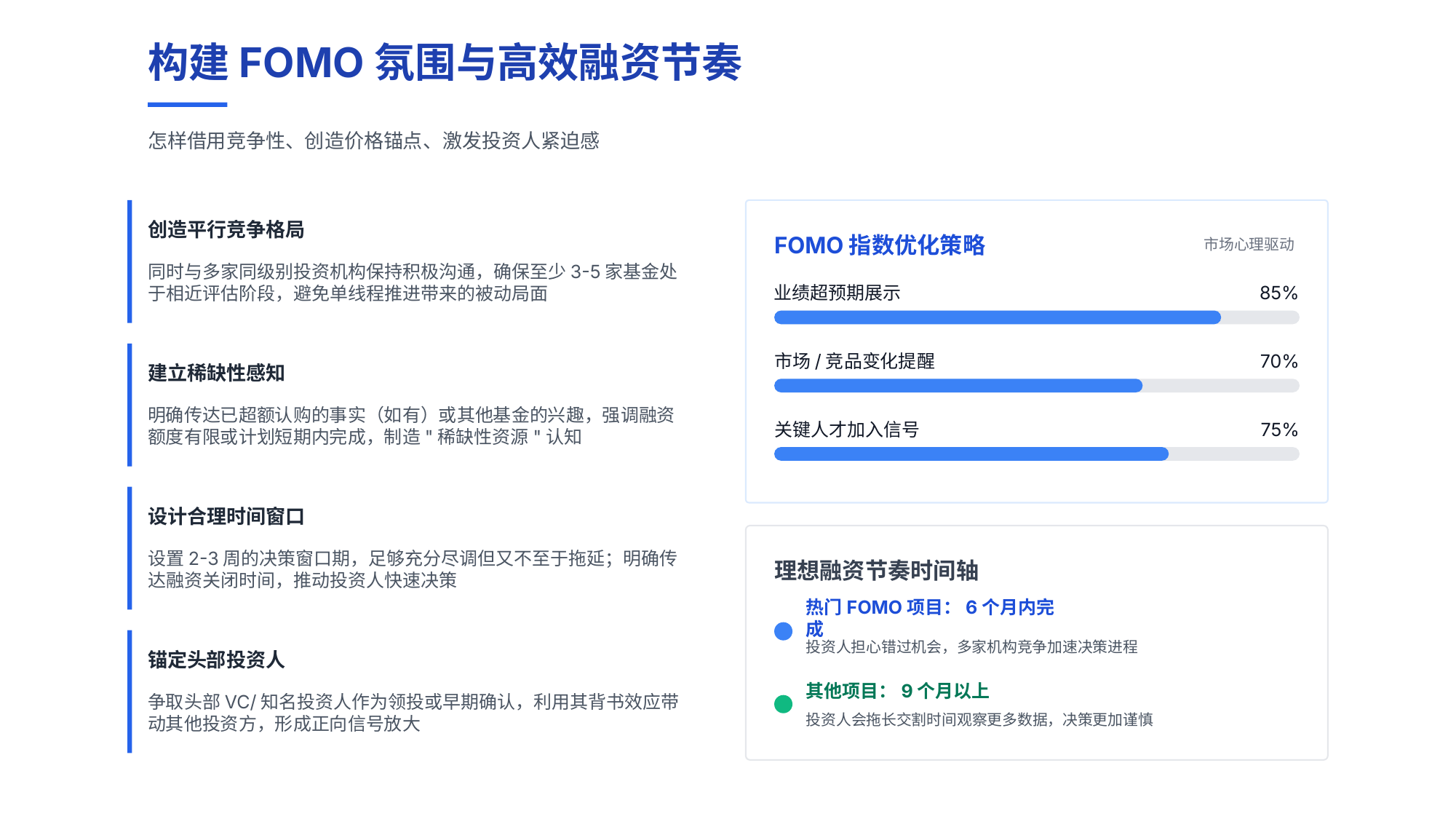

构建FOMO氛围与高效融资节奏

怎样借用竞争性、创造价格锚点、激发投资人紧迫感

创造平行竞争格局
FOMO指数优化策略
市场心理驱动
同时与多家同级别投资机构保持积极沟通，确保至少3-5家基金处于相近评估阶段，避免单线程推进带来的被动局面
业绩超预期展示
85%

市场/竞品变化提醒
70%
建立稀缺性感知

明确传达已超额认购的事实（如有）或其他基金的兴趣，强调融资额度有限或计划短期内完成，制造"稀缺性资源"认知
关键人才加入信号
75%

设计合理时间窗口

设置2-3周的决策窗口期，足够充分尽调但又不至于拖延；明确传达融资关闭时间，推动投资人快速决策
理想融资节奏时间轴
热门FOMO项目：6个月内完成

投资人担心错过机会，多家机构竞争加速决策进程
锚定头部投资人
其他项目：9个月以上
争取头部VC/知名投资人作为领投或早期确认，利用其背书效应带动其他投资方，形成正向信号放大

投资人会拖长交割时间观察更多数据，决策更加谨慎